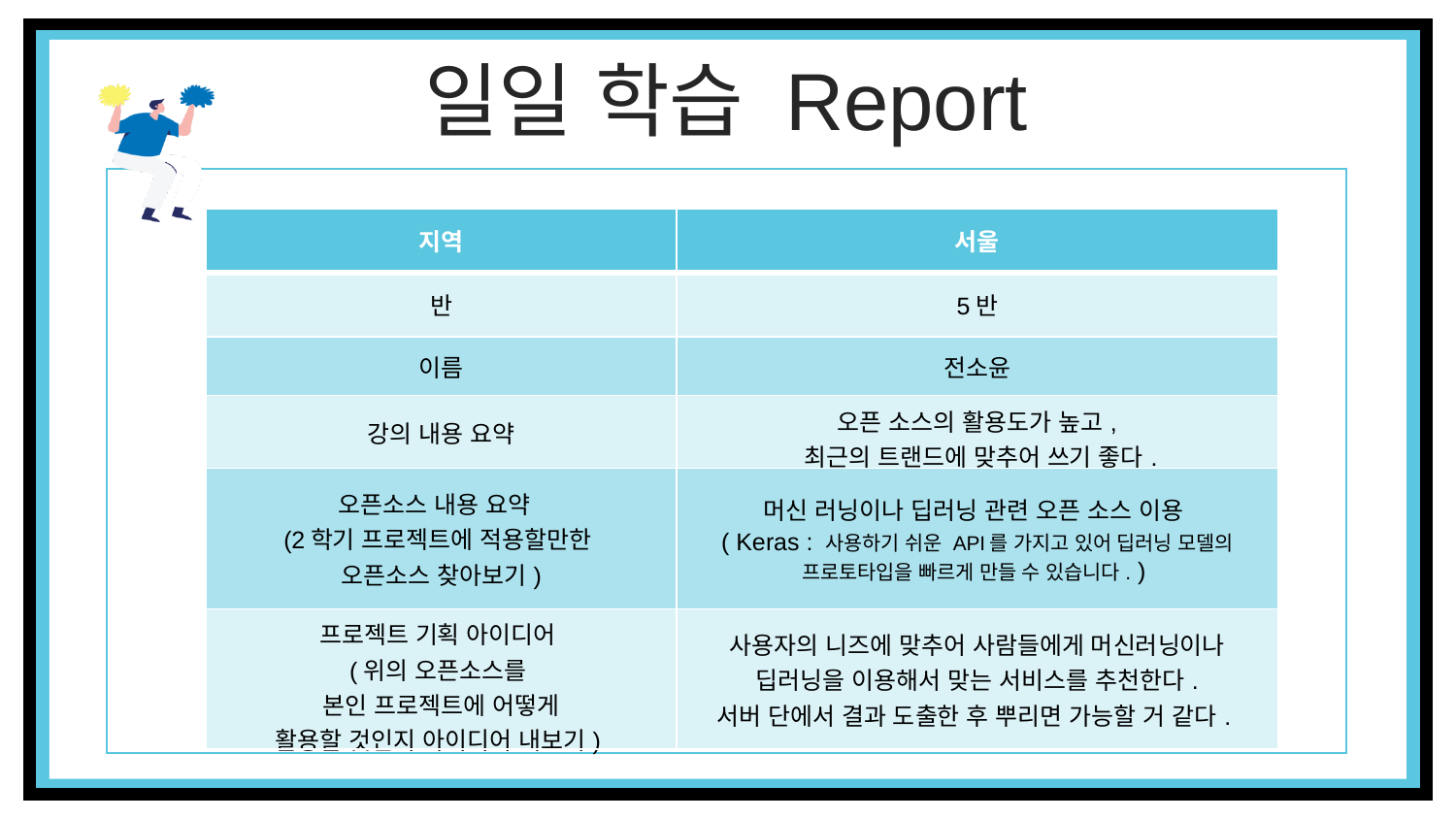

일일 학습 Report
| 지역 | 서울 |
| --- | --- |
| 반 | 5반 |
| 이름 | 전소윤 |
| 강의 내용 요약 | 오픈 소스의 활용도가 높고, 최근의 트랜드에 맞추어 쓰기 좋다. |
| 오픈소스 내용 요약 (2학기 프로젝트에 적용할만한 오픈소스 찾아보기) | 머신 러닝이나 딥러닝 관련 오픈 소스 이용 ( Keras : 사용하기 쉬운 API를 가지고 있어 딥러닝 모델의 프로토타입을 빠르게 만들 수 있습니다. ) |
| 프로젝트 기획 아이디어 (위의 오픈소스를 본인 프로젝트에 어떻게 활용할 것인지 아이디어 내보기) | 사용자의 니즈에 맞추어 사람들에게 머신러닝이나 딥러닝을 이용해서 맞는 서비스를 추천한다. 서버 단에서 결과 도출한 후 뿌리면 가능할 거 같다. |